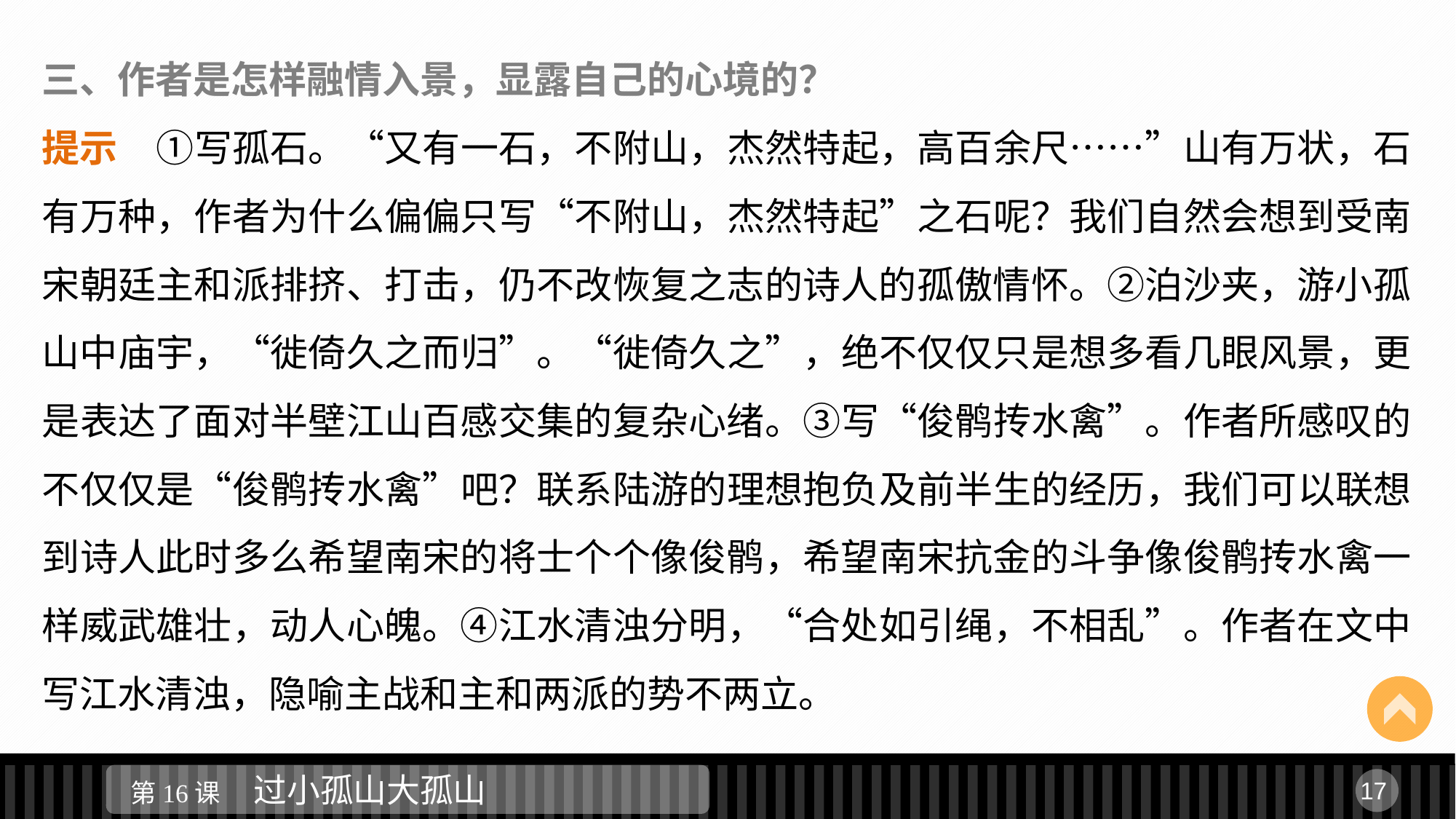

三、作者是怎样融情入景，显露自己的心境的？
提示　①写孤石。“又有一石，不附山，杰然特起，高百余尺……”山有万状，石有万种，作者为什么偏偏只写“不附山，杰然特起”之石呢？我们自然会想到受南宋朝廷主和派排挤、打击，仍不改恢复之志的诗人的孤傲情怀。②泊沙夹，游小孤山中庙宇，“徙倚久之而归”。“徙倚久之”，绝不仅仅只是想多看几眼风景，更是表达了面对半壁江山百感交集的复杂心绪。③写“俊鹘抟水禽”。作者所感叹的不仅仅是“俊鹘抟水禽”吧？联系陆游的理想抱负及前半生的经历，我们可以联想到诗人此时多么希望南宋的将士个个像俊鹘，希望南宋抗金的斗争像俊鹘抟水禽一样威武雄壮，动人心魄。④江水清浊分明，“合处如引绳，不相乱”。作者在文中写江水清浊，隐喻主战和主和两派的势不两立。